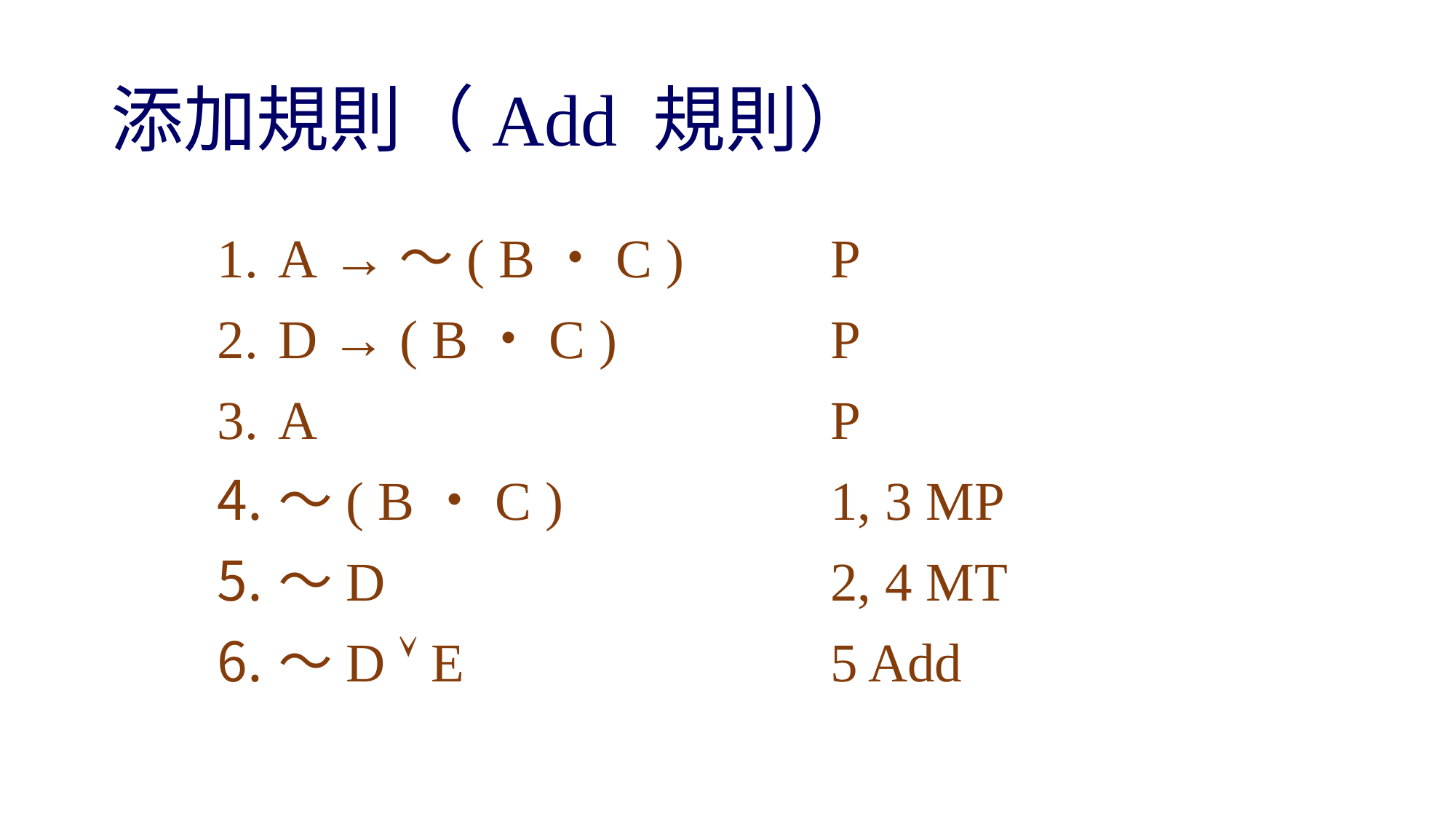

# 添加規則（Add 規則）
A →～( B・C )
D → ( B・C )
A
～( B・C )
～D
～D ∨ E

P
P
P
1, 3 MP
2, 4 MT
5 Add